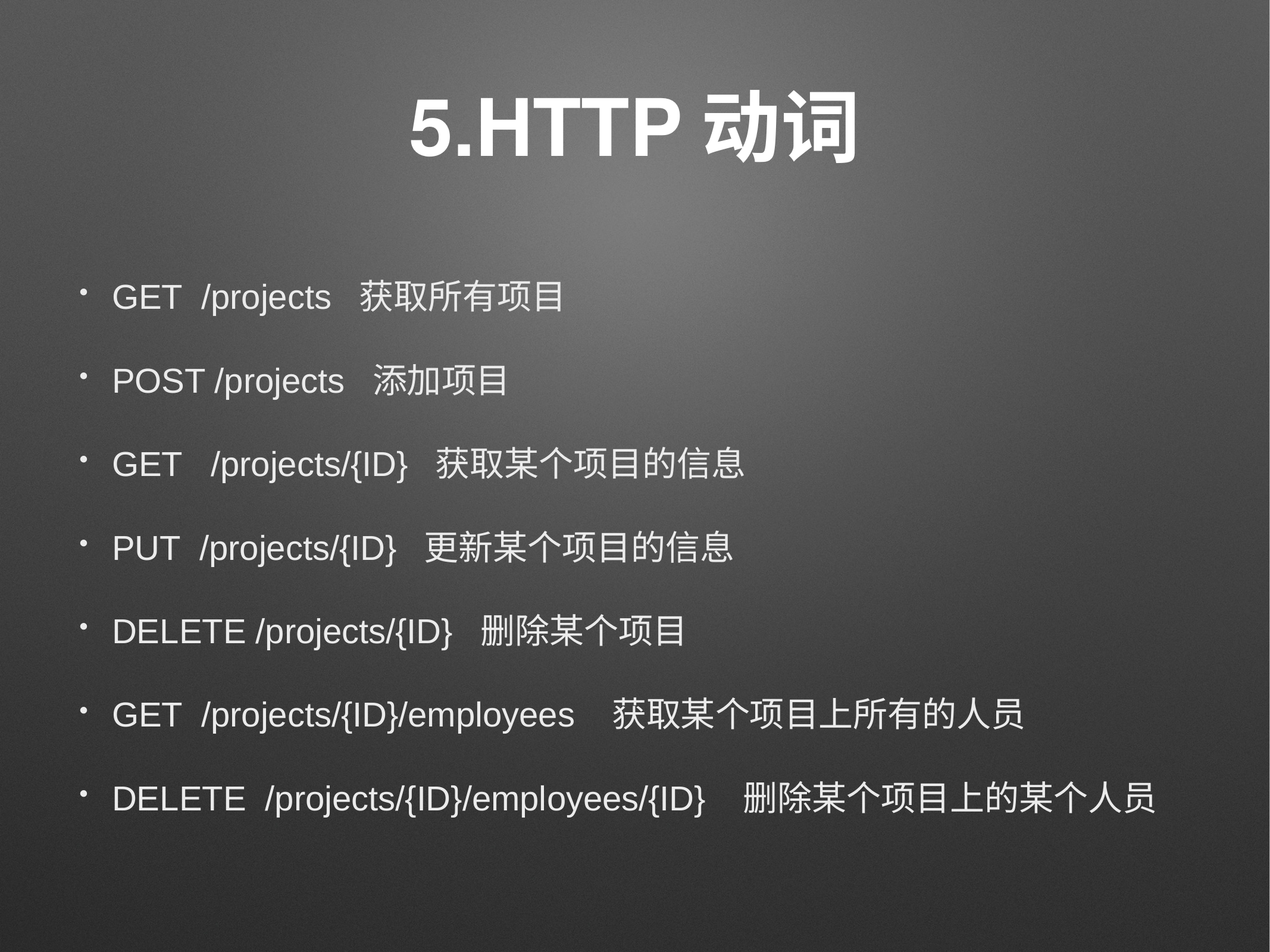

# 5.HTTP动词
GET  /projects  获取所有项目
POST /projects  添加项目
GET   /projects/{ID}  获取某个项目的信息
PUT  /projects/{ID}  更新某个项目的信息
DELETE /projects/{ID}  删除某个项目
GET  /projects/{ID}/employees   获取某个项目上所有的人员
DELETE  /projects/{ID}/employees/{ID}   删除某个项目上的某个人员